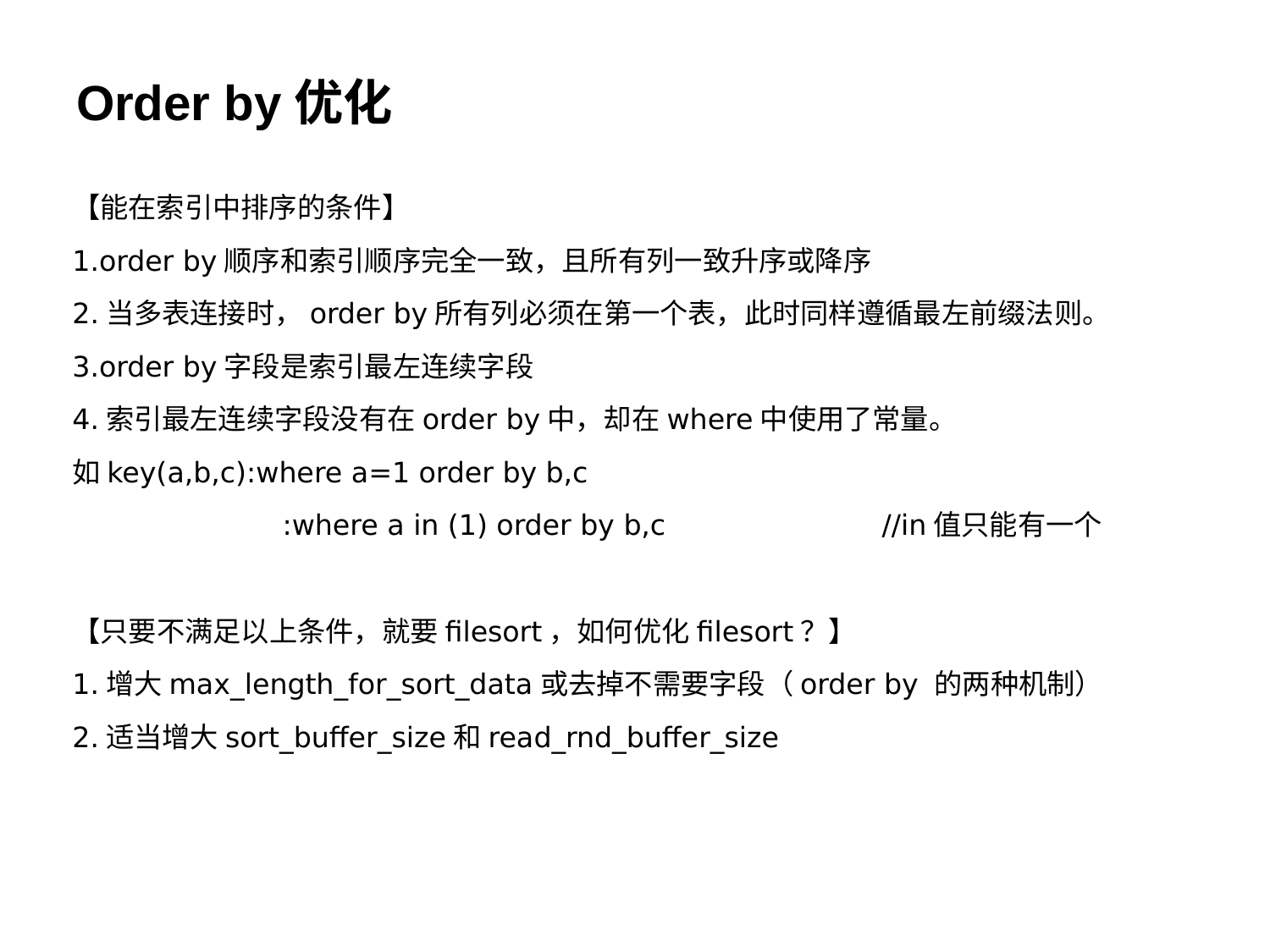

# Order by优化
【能在索引中排序的条件】
1.order by顺序和索引顺序完全一致，且所有列一致升序或降序
2.当多表连接时，order by所有列必须在第一个表，此时同样遵循最左前缀法则。
3.order by字段是索引最左连续字段
4.索引最左连续字段没有在order by中，却在where中使用了常量。
如key(a,b,c):where a=1 order by b,c
		    :where a in (1) order by b,c		//in值只能有一个

【只要不满足以上条件，就要filesort，如何优化filesort？】
1.增大max_length_for_sort_data或去掉不需要字段（order by 的两种机制）
2.适当增大sort_buffer_size和read_rnd_buffer_size